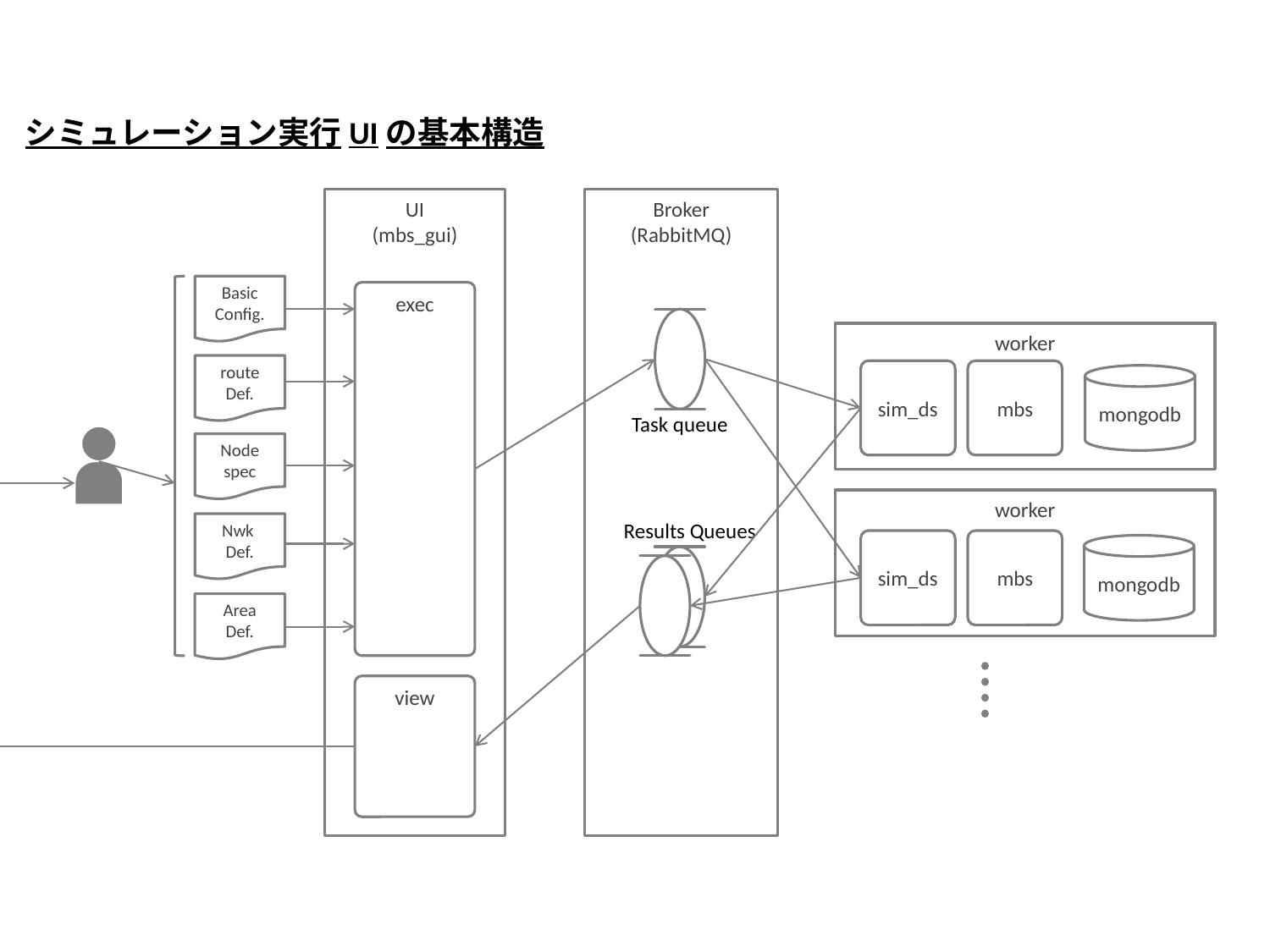

シミュレーション実行UIの基本構造
UI
(mbs_gui)
Broker
(RabbitMQ)

Basic
Config.
exec

worker
route
Def.
sim_ds
mbs
mongodb
Task queue

Node spec
worker
Results Queues
Nwk
Def.
sim_ds
mbs
mongodb

Area
Def.
view